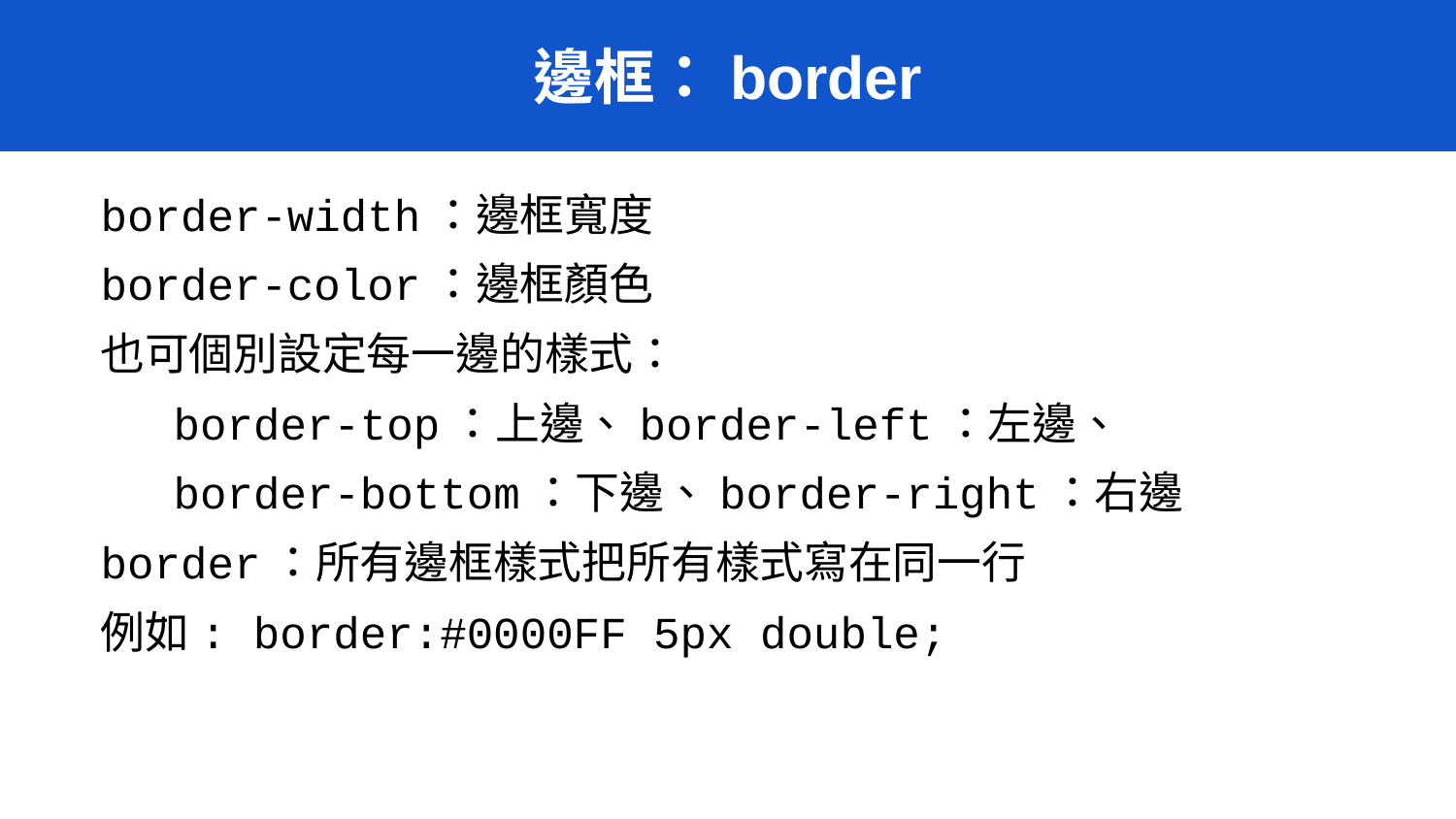

# 邊框：border
border-width：邊框寬度
border-color：邊框顏色
也可個別設定每一邊的樣式：
border-top：上邊、border-left：左邊、
border-bottom：下邊、border-right：右邊
border：所有邊框樣式把所有樣式寫在同一行
例如: border:#0000FF 5px double;